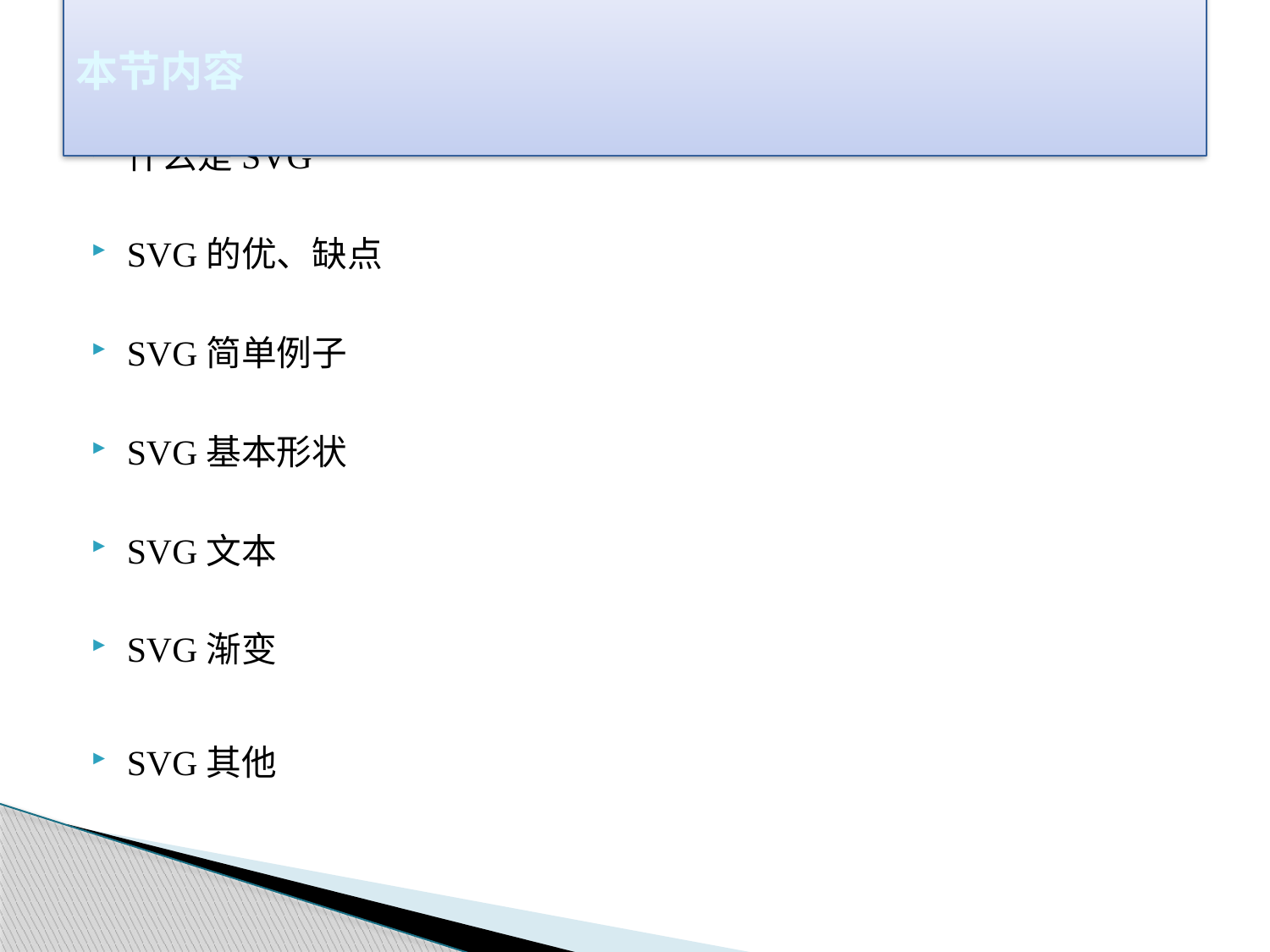

# 本节内容
什么是SVG

SVG的优、缺点

SVG简单例子

SVG基本形状

SVG文本

SVG渐变

SVG其他